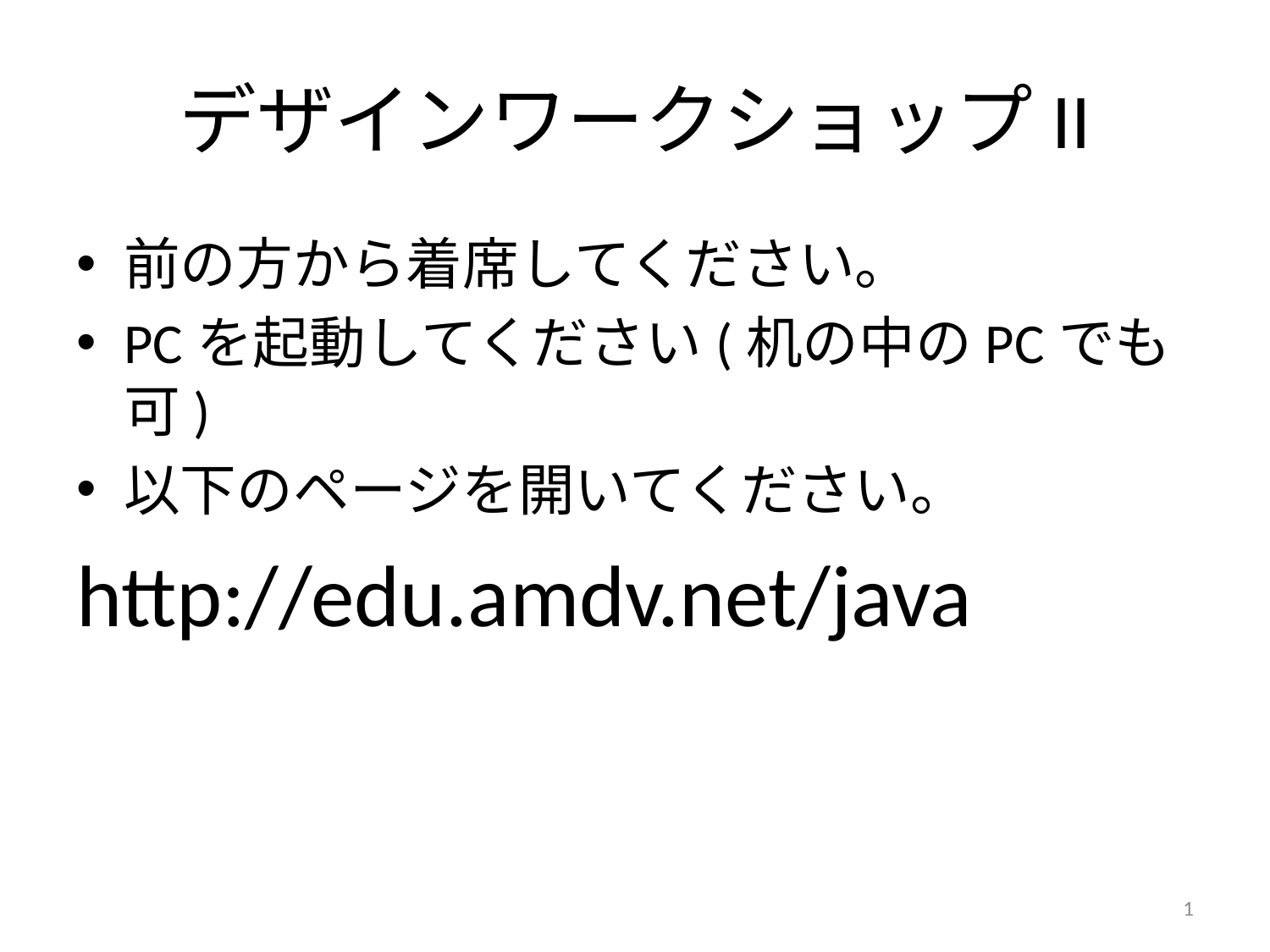

# デザインワークショップII
前の方から着席してください。
PCを起動してください(机の中のPCでも可)
以下のページを開いてください。
http://edu.amdv.net/java

1